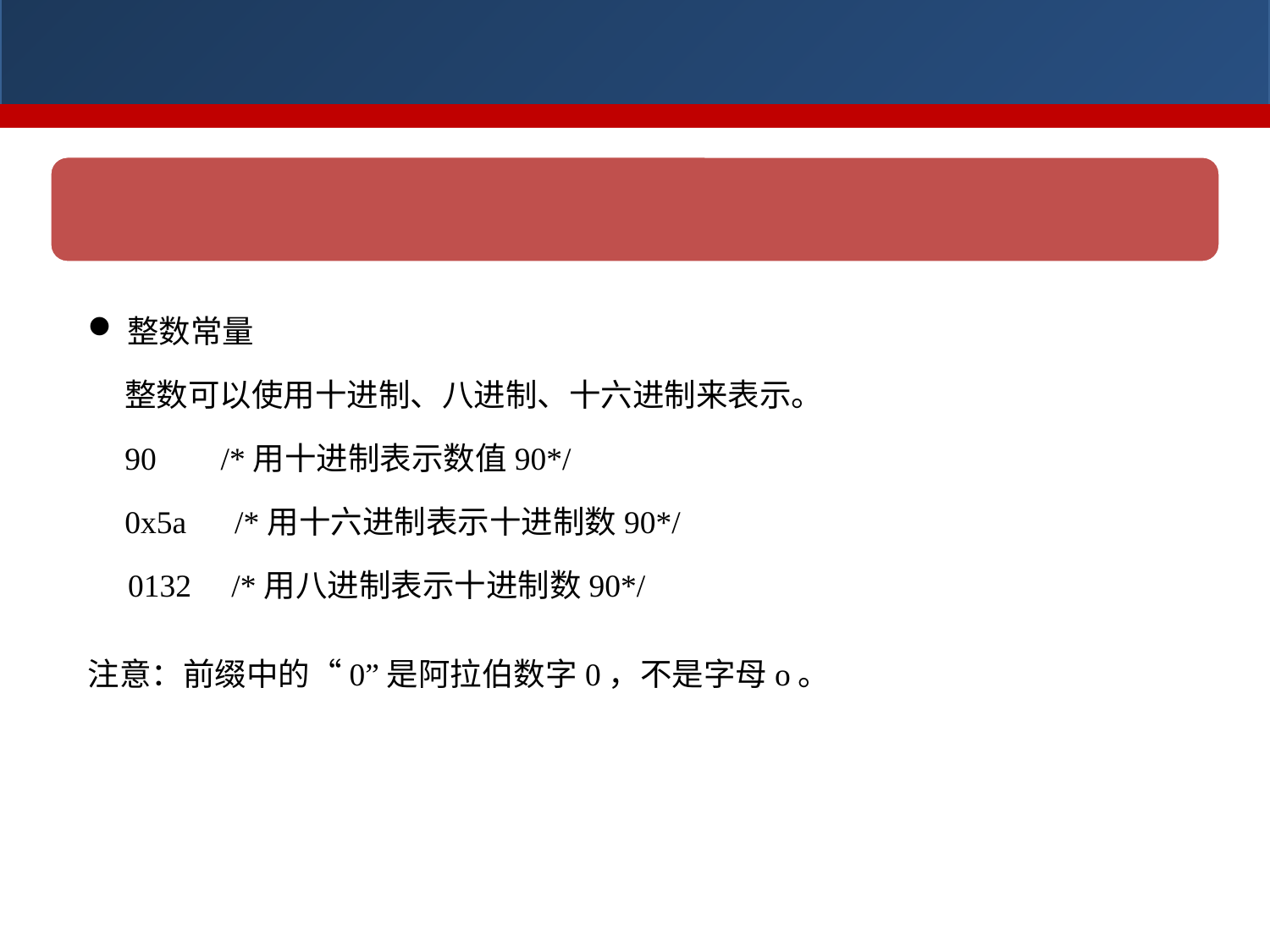

整数常量
整数可以使用十进制、八进制、十六进制来表示。
90        /*用十进制表示数值90*/
0x5a      /*用十六进制表示十进制数90*/
     0132     /*用八进制表示十进制数90*/

注意：前缀中的“0”是阿拉伯数字0，不是字母o。